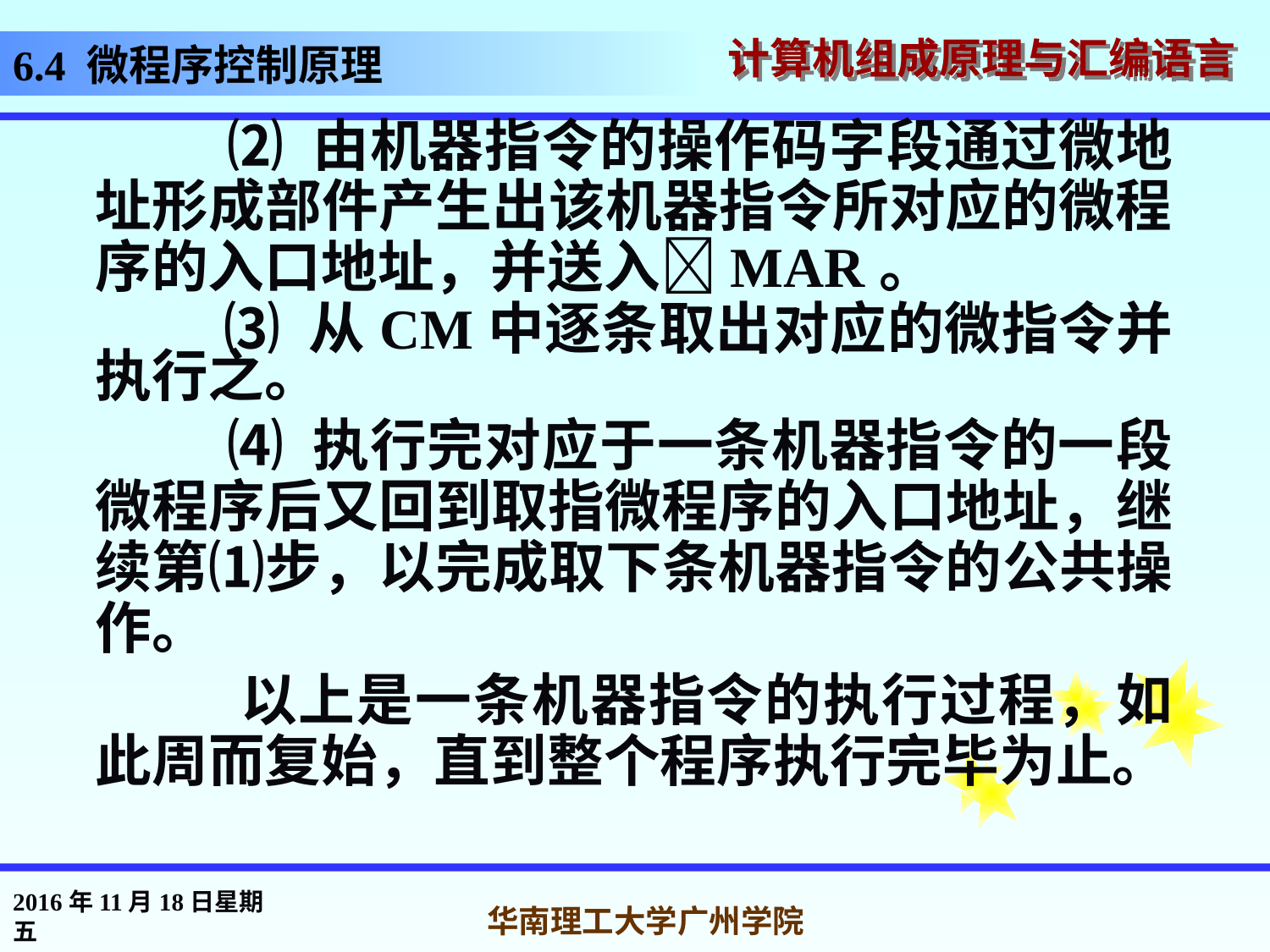

# 6.4 微程序控制原理
             ⑵ 由机器指令的操作码字段通过微地址形成部件产生出该机器指令所对应的微程序的入口地址，并送入μMAR。
             ⑶ 从CM中逐条取出对应的微指令并执行之。
             ⑷ 执行完对应于一条机器指令的一段微程序后又回到取指微程序的入口地址，继续第⑴步，以完成取下条机器指令的公共操作。
            以上是一条机器指令的执行过程，如此周而复始，直到整个程序执行完毕为止。
2016年11月18日星期五
华南理工大学广州学院